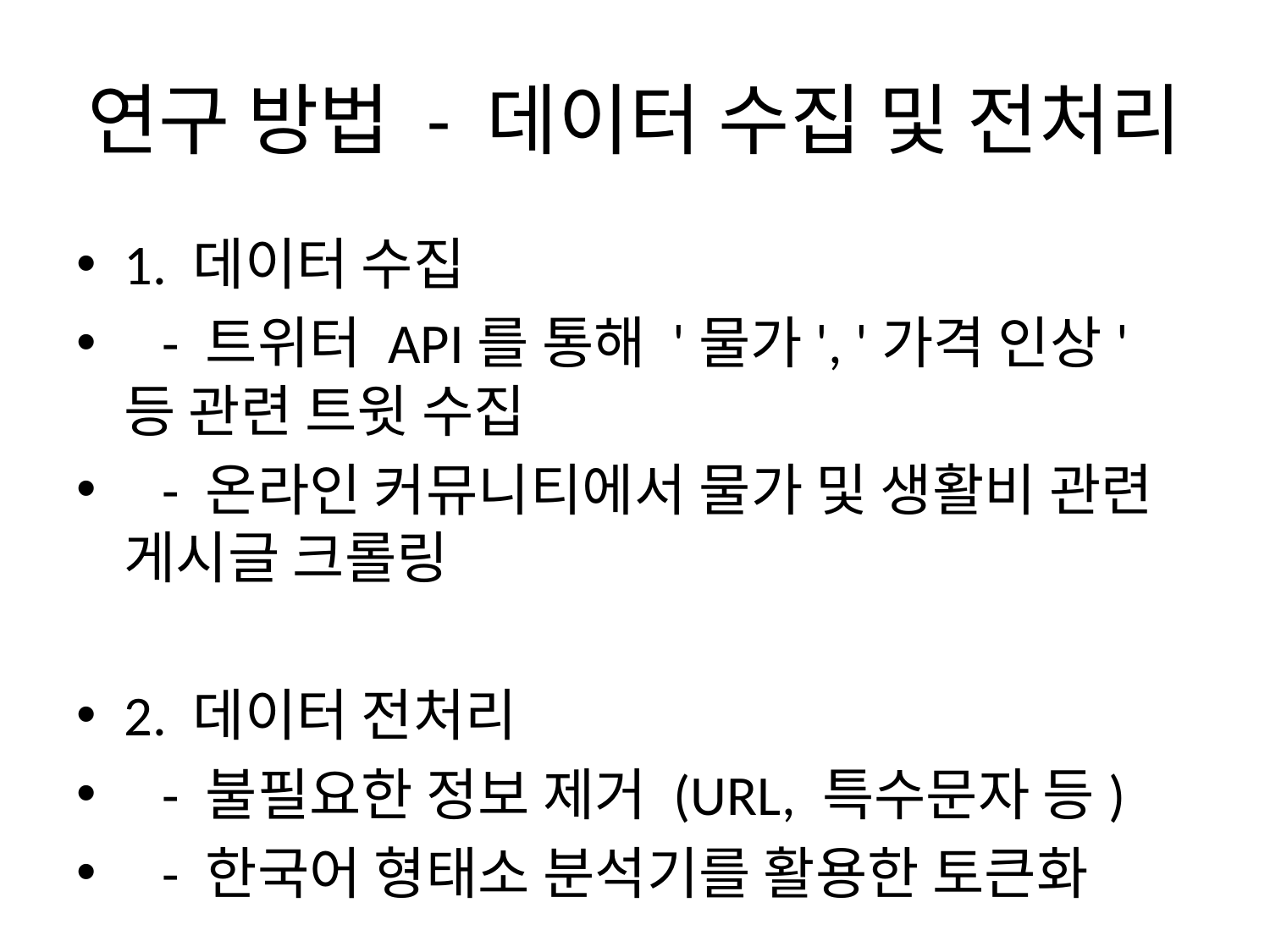

# 연구 방법 - 데이터 수집 및 전처리
1. 데이터 수집
   - 트위터 API를 통해 '물가', '가격 인상' 등 관련 트윗 수집
   - 온라인 커뮤니티에서 물가 및 생활비 관련 게시글 크롤링

2. 데이터 전처리
   - 불필요한 정보 제거 (URL, 특수문자 등)
   - 한국어 형태소 분석기를 활용한 토큰화